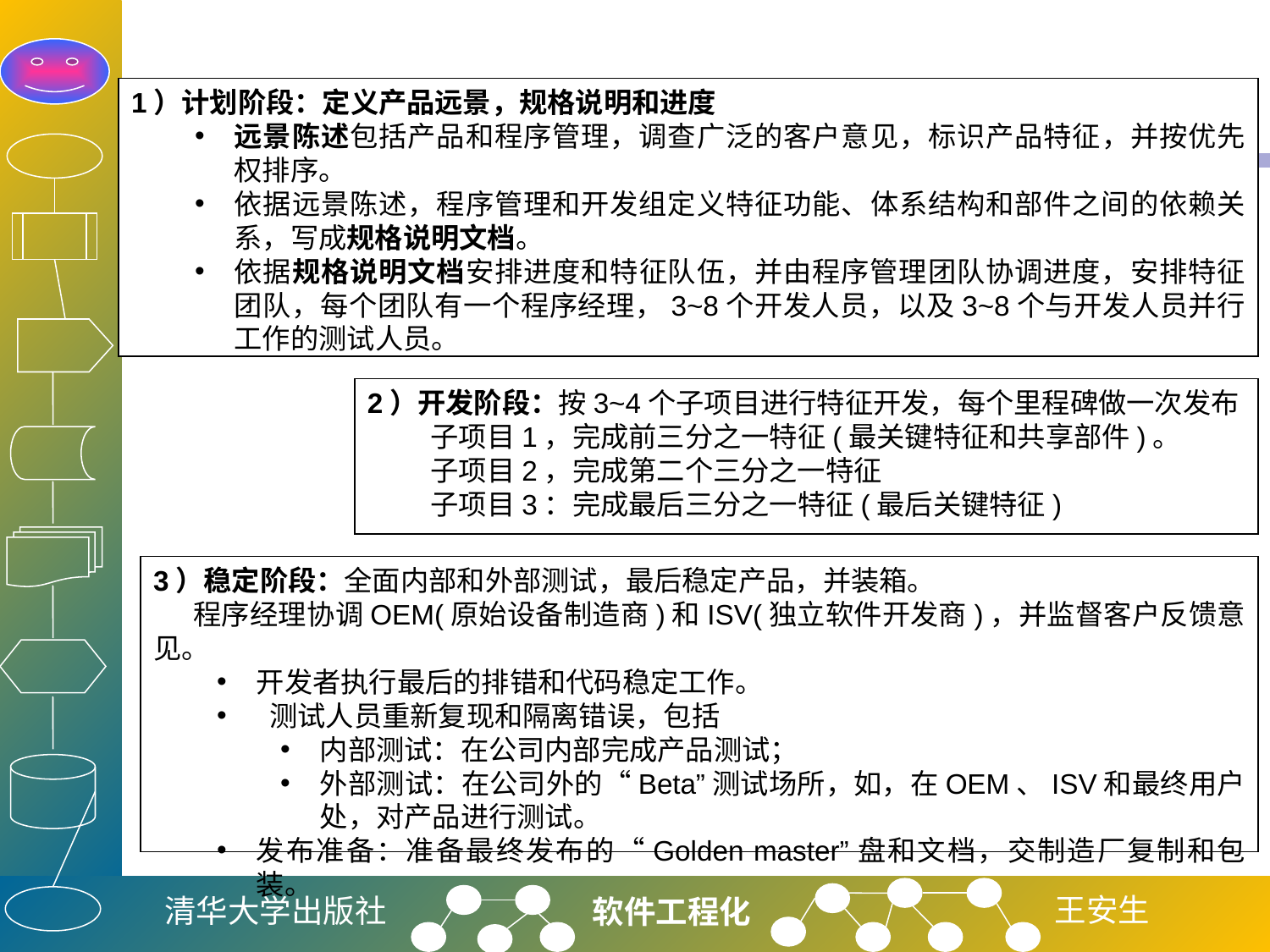

#
1）计划阶段：定义产品远景，规格说明和进度
远景陈述包括产品和程序管理，调查广泛的客户意见，标识产品特征，并按优先权排序。
依据远景陈述，程序管理和开发组定义特征功能、体系结构和部件之间的依赖关系，写成规格说明文档。
依据规格说明文档安排进度和特征队伍，并由程序管理团队协调进度，安排特征团队，每个团队有一个程序经理，3~8个开发人员，以及3~8个与开发人员并行工作的测试人员。
2）开发阶段：按3~4个子项目进行特征开发，每个里程碑做一次发布
子项目1，完成前三分之一特征(最关键特征和共享部件)。
子项目2，完成第二个三分之一特征
子项目3：完成最后三分之一特征(最后关键特征)

3）稳定阶段：全面内部和外部测试，最后稳定产品，并装箱。
     程序经理协调OEM(原始设备制造商)和ISV(独立软件开发商)，并监督客户反馈意见。
开发者执行最后的排错和代码稳定工作。
 测试人员重新复现和隔离错误，包括
内部测试：在公司内部完成产品测试；
外部测试：在公司外的“Beta”测试场所，如，在OEM、ISV和最终用户处，对产品进行测试。
发布准备：准备最终发布的“Golden master”盘和文档，交制造厂复制和包装。